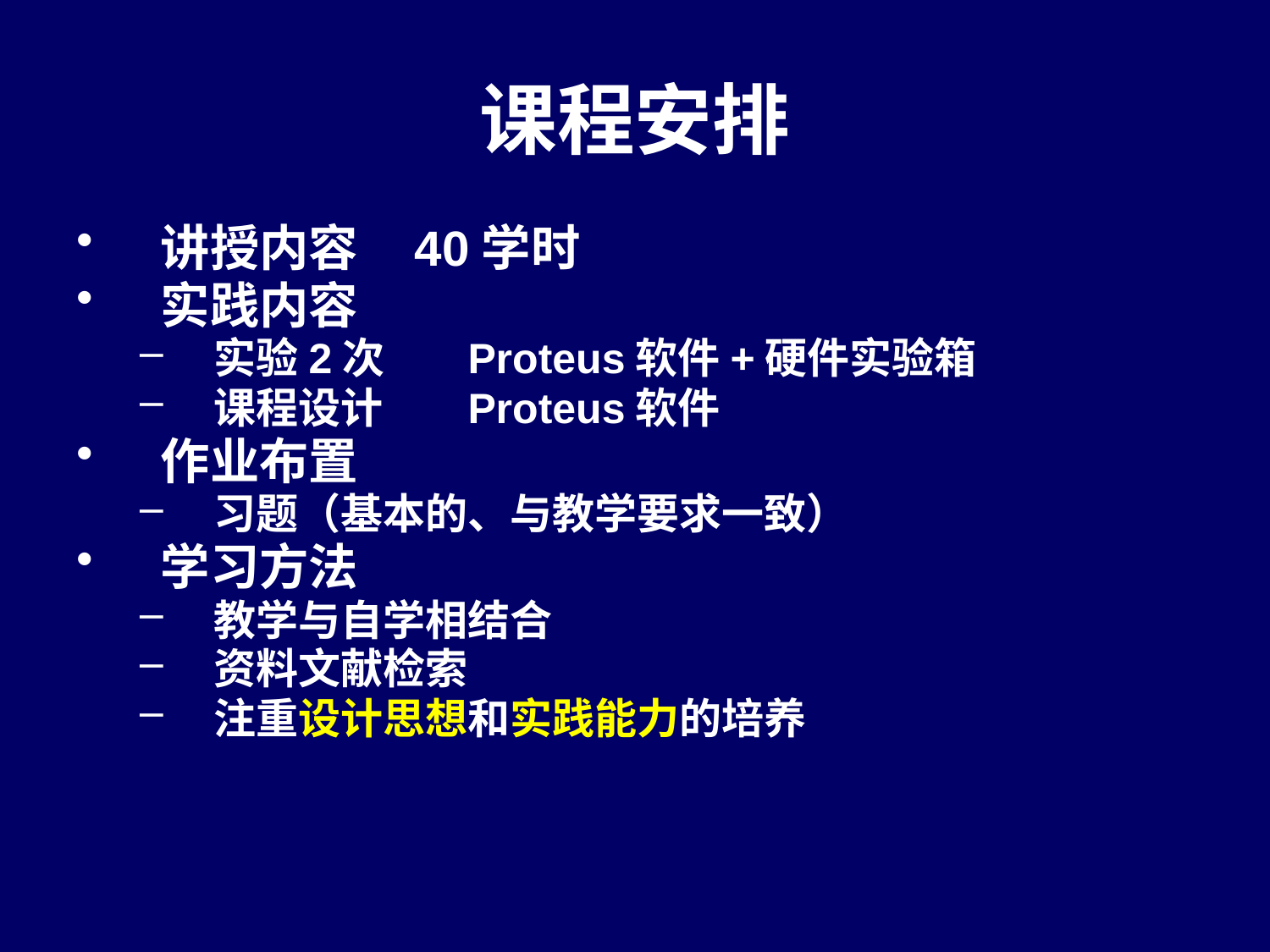

# 课程安排
讲授内容	40学时
实践内容
实验2次	Proteus软件+硬件实验箱
课程设计	Proteus软件
作业布置
习题（基本的、与教学要求一致）
学习方法
教学与自学相结合
资料文献检索
注重设计思想和实践能力的培养